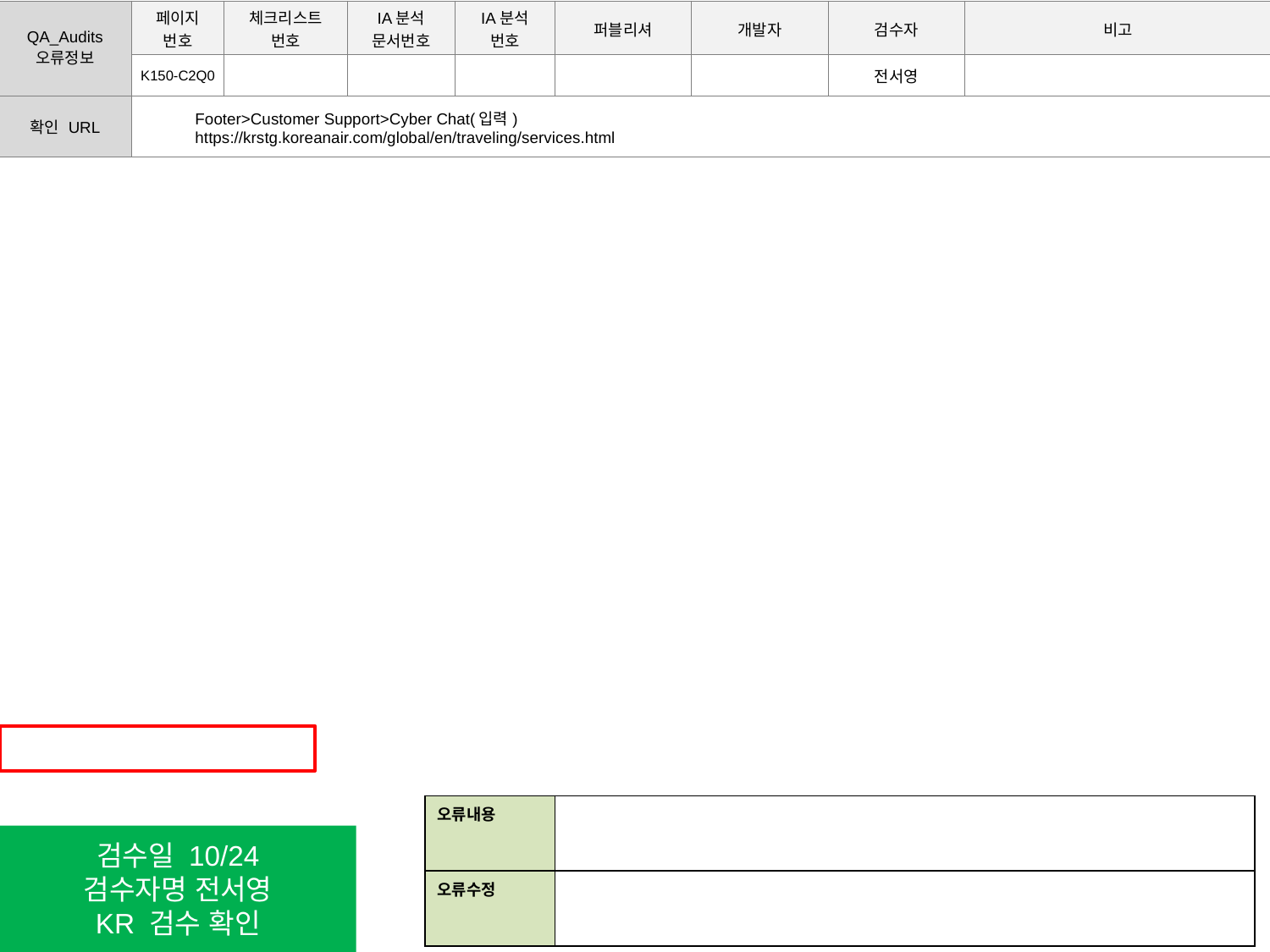

| QA\_Audits 오류정보 | 페이지 번호 | 체크리스트 번호 | IA분석 문서번호 | IA분석 번호 | 퍼블리셔 | 개발자 | 검수자 | 비고 |
| --- | --- | --- | --- | --- | --- | --- | --- | --- |
|  | K150-C2Q0 |  |  |  |  |  | 전서영 |  |
| 확인 URL | Footer>Customer Support>Cyber Chat(입력) https://krstg.koreanair.com/global/en/traveling/services.html |  |  |  |  |  |  |  |

| 오류내용 |  |
| --- | --- |
| 오류수정 |  |
검수일 10/24
검수자명 전서영
KR 검수 확인